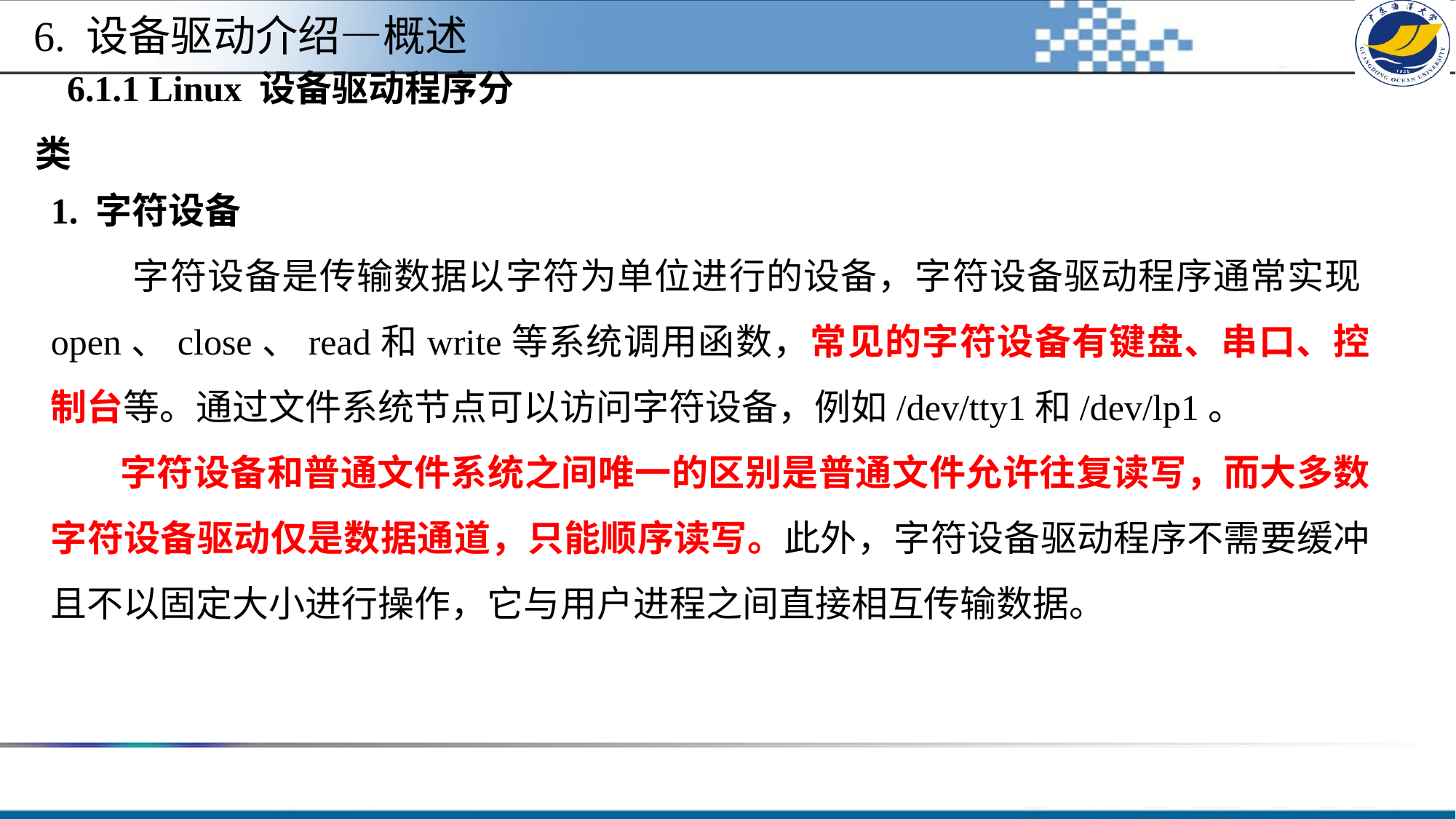

6. 设备驱动介绍—概述

6.1.1 Linux 设备驱动程序分类
1. 字符设备
        字符设备是传输数据以字符为单位进行的设备，字符设备驱动程序通常实现open、close、read和write等系统调用函数，常见的字符设备有键盘、串口、控制台等。通过文件系统节点可以访问字符设备，例如/dev/tty1和/dev/lp1。
       字符设备和普通文件系统之间唯一的区别是普通文件允许往复读写，而大多数字符设备驱动仅是数据通道，只能顺序读写。此外，字符设备驱动程序不需要缓冲且不以固定大小进行操作，它与用户进程之间直接相互传输数据。